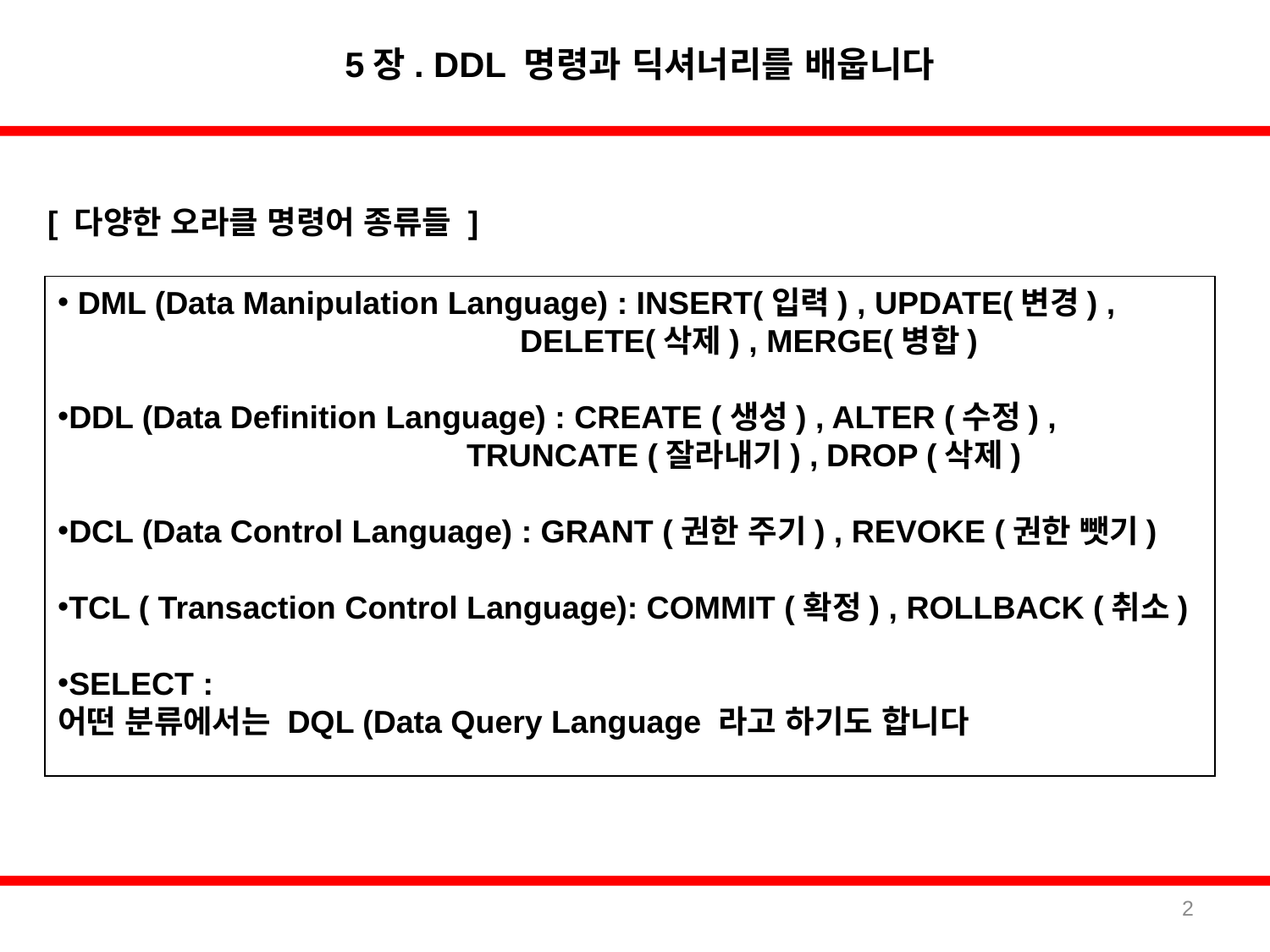

5장. DDL 명령과 딕셔너리를 배웁니다

[ 다양한 오라클 명령어 종류들 ]
 DML (Data Manipulation Language) : INSERT(입력) , UPDATE(변경) ,
                                                    DELETE(삭제) , MERGE(병합)

DDL (Data Definition Language) : CREATE (생성) , ALTER (수정) ,
                                              TRUNCATE (잘라내기) , DROP (삭제)

DCL (Data Control Language) : GRANT (권한 주기) , REVOKE (권한 뺏기)

TCL ( Transaction Control Language): COMMIT (확정) , ROLLBACK (취소)

SELECT :
어떤 분류에서는 DQL (Data Query Language 라고 하기도 합니다

2